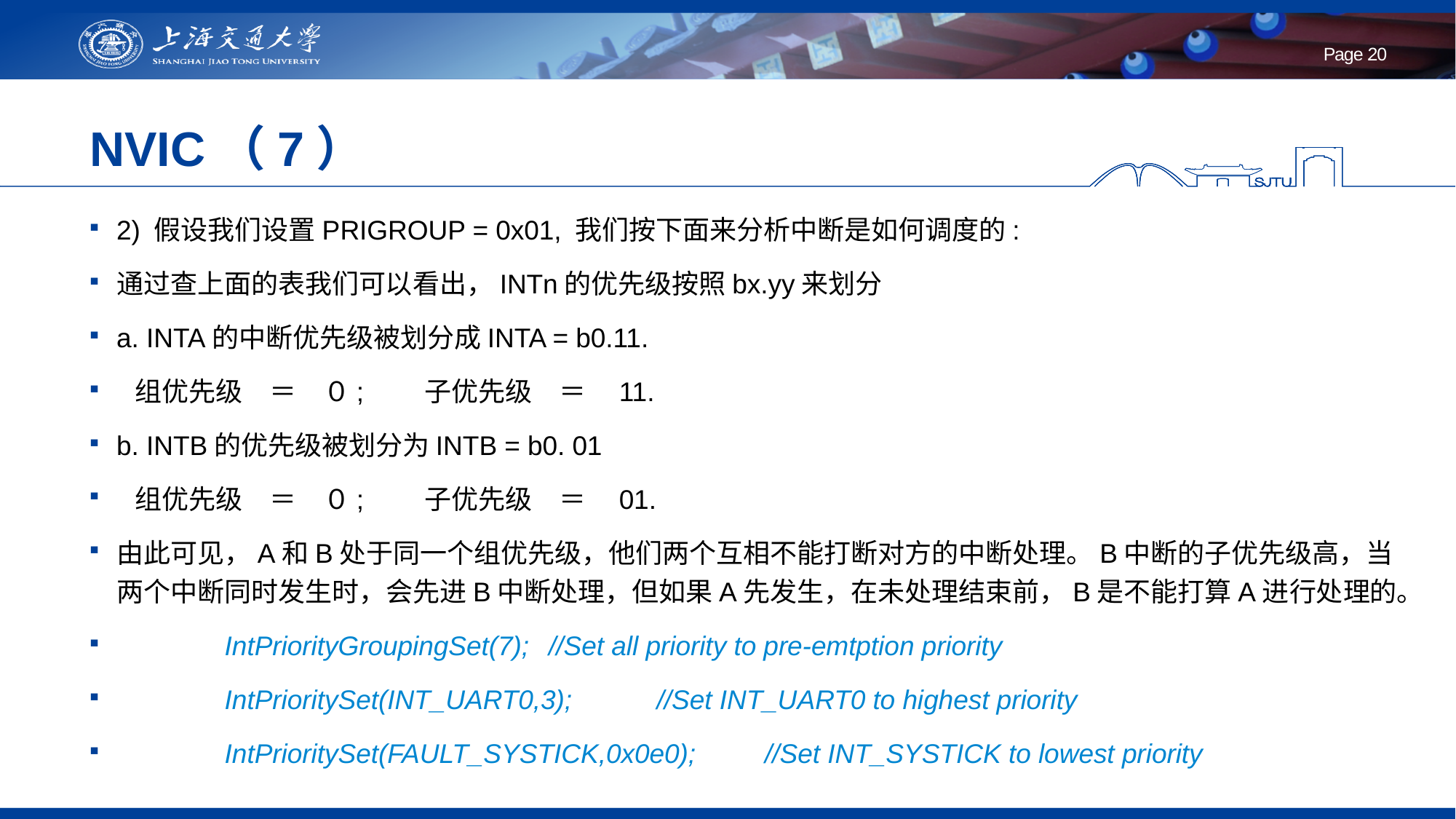

# NVIC（7）
2) 假设我们设置PRIGROUP = 0x01, 我们按下面来分析中断是如何调度的:
通过查上面的表我们可以看出，INTn的优先级按照bx.yy来划分
a. INTA的中断优先级被划分成INTA = b0.11.
  组优先级　＝　０;　　子优先级　＝　11.
b. INTB的优先级被划分为INTB = b0. 01
  组优先级　＝　０;　　子优先级　＝　01.
由此可见，A和B处于同一个组优先级，他们两个互相不能打断对方的中断处理。B中断的子优先级高，当两个中断同时发生时，会先进B中断处理，但如果A先发生，在未处理结束前，B是不能打算A进行处理的。
	IntPriorityGroupingSet(7);		//Set all priority to pre-emtption priority
	IntPrioritySet(INT_UART0,3);		//Set INT_UART0 to highest priority
	IntPrioritySet(FAULT_SYSTICK,0x0e0);	//Set INT_SYSTICK to lowest priority